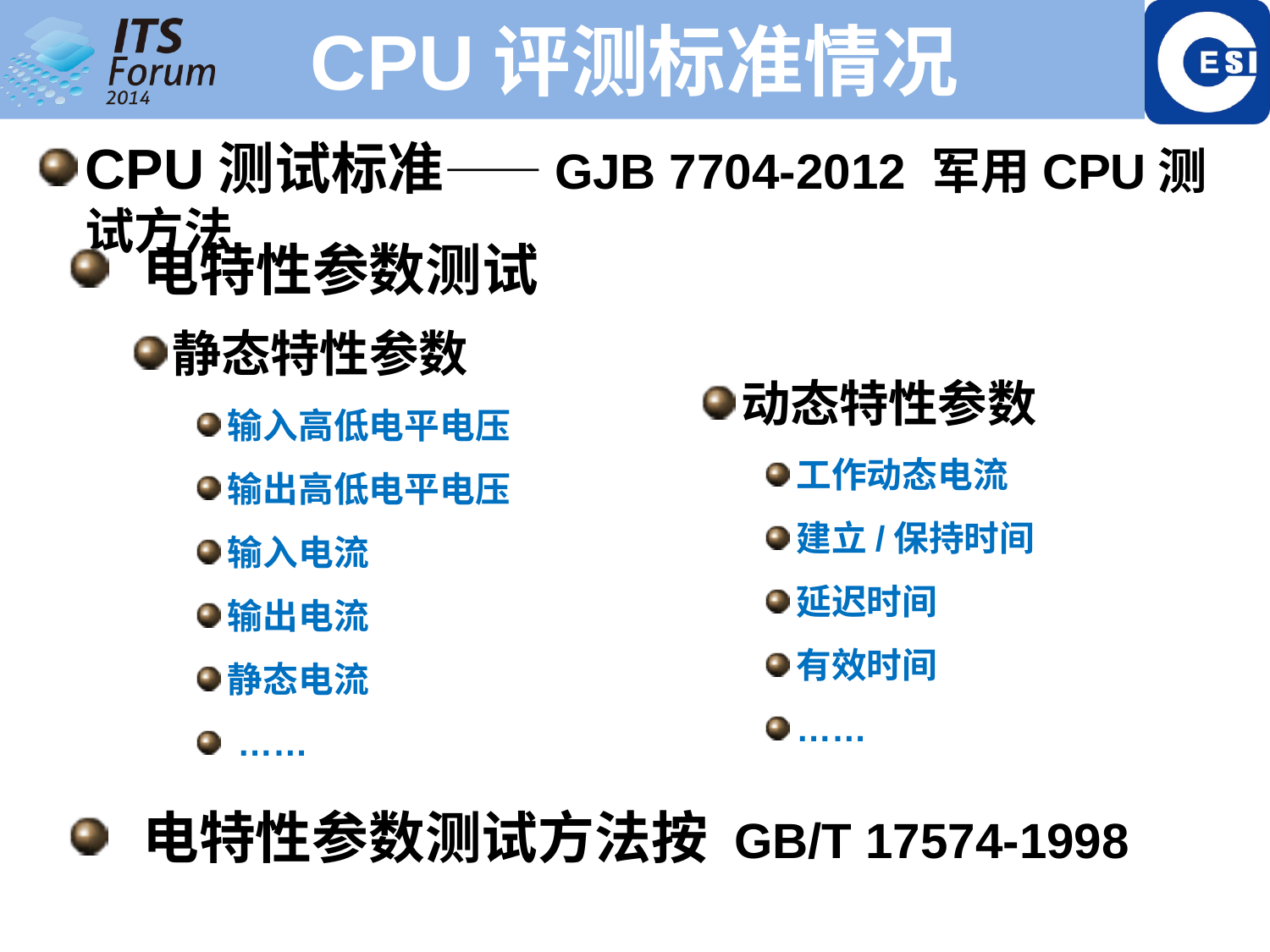

# CPU评测标准情况
CPU测试标准——GJB 7704-2012 军用CPU测试方法

 电特性参数测试
静态特性参数
输入高低电平电压
输出高低电平电压
输入电流
输出电流
静态电流
 ……
动态特性参数
工作动态电流
建立/保持时间
延迟时间
有效时间
……
 电特性参数测试方法按 GB/T 17574-1998